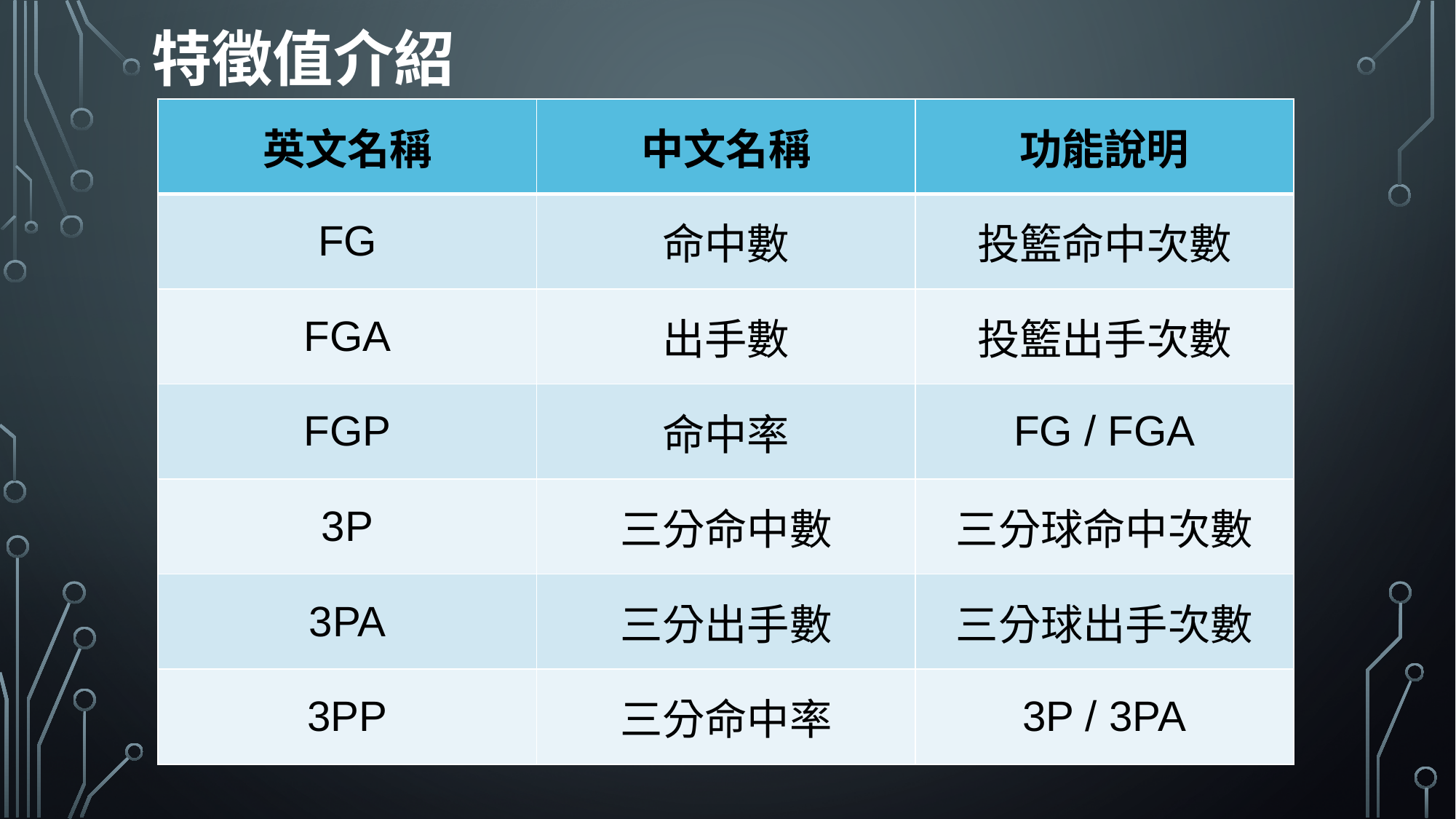

特徵值介紹
| 英文名稱 | 中文名稱 | 功能說明 |
| --- | --- | --- |
| FG | 命中數 | 投籃命中次數 |
| FGA | 出手數 | 投籃出手次數 |
| FGP | 命中率 | FG / FGA |
| 3P | 三分命中數 | 三分球命中次數 |
| 3PA | 三分出手數 | 三分球出手次數 |
| 3PP | 三分命中率 | 3P / 3PA |